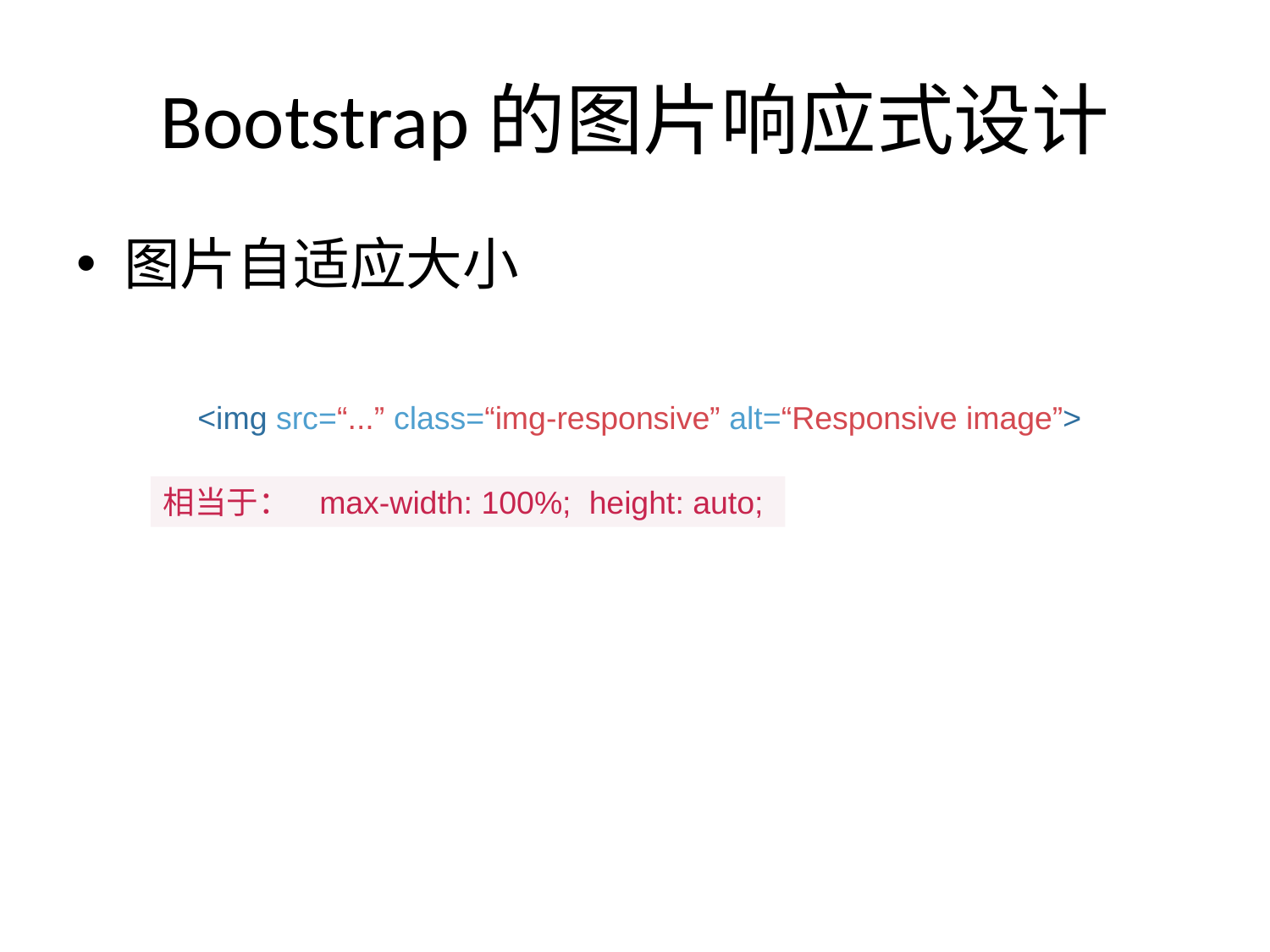

# Bootstrap的图片响应式设计
图片自适应大小
<img src=“...” class=“img-responsive” alt=“Responsive image”>
相当于：   max-width: 100%;  height: auto;